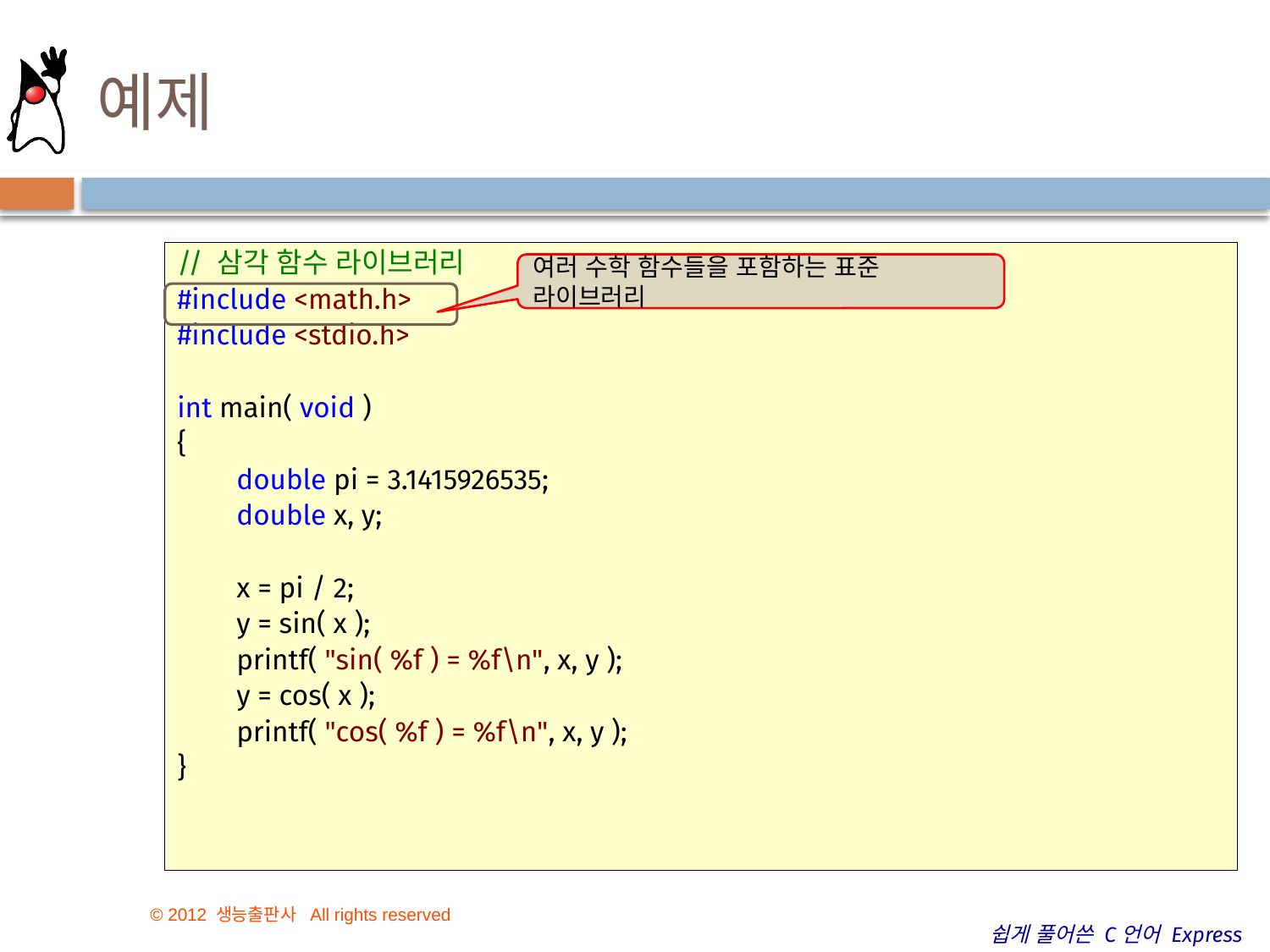

# 예제
// 삼각 함수 라이브러리
#include <math.h>
#include <stdio.h>

int main( void )
{
        double pi = 3.1415926535;
        double x, y;

        x = pi / 2;
        y = sin( x );
        printf( "sin( %f ) = %f\n", x, y );
        y = cos( x );
        printf( "cos( %f ) = %f\n", x, y );
}
여러 수학 함수들을 포함하는 표준 라이브러리